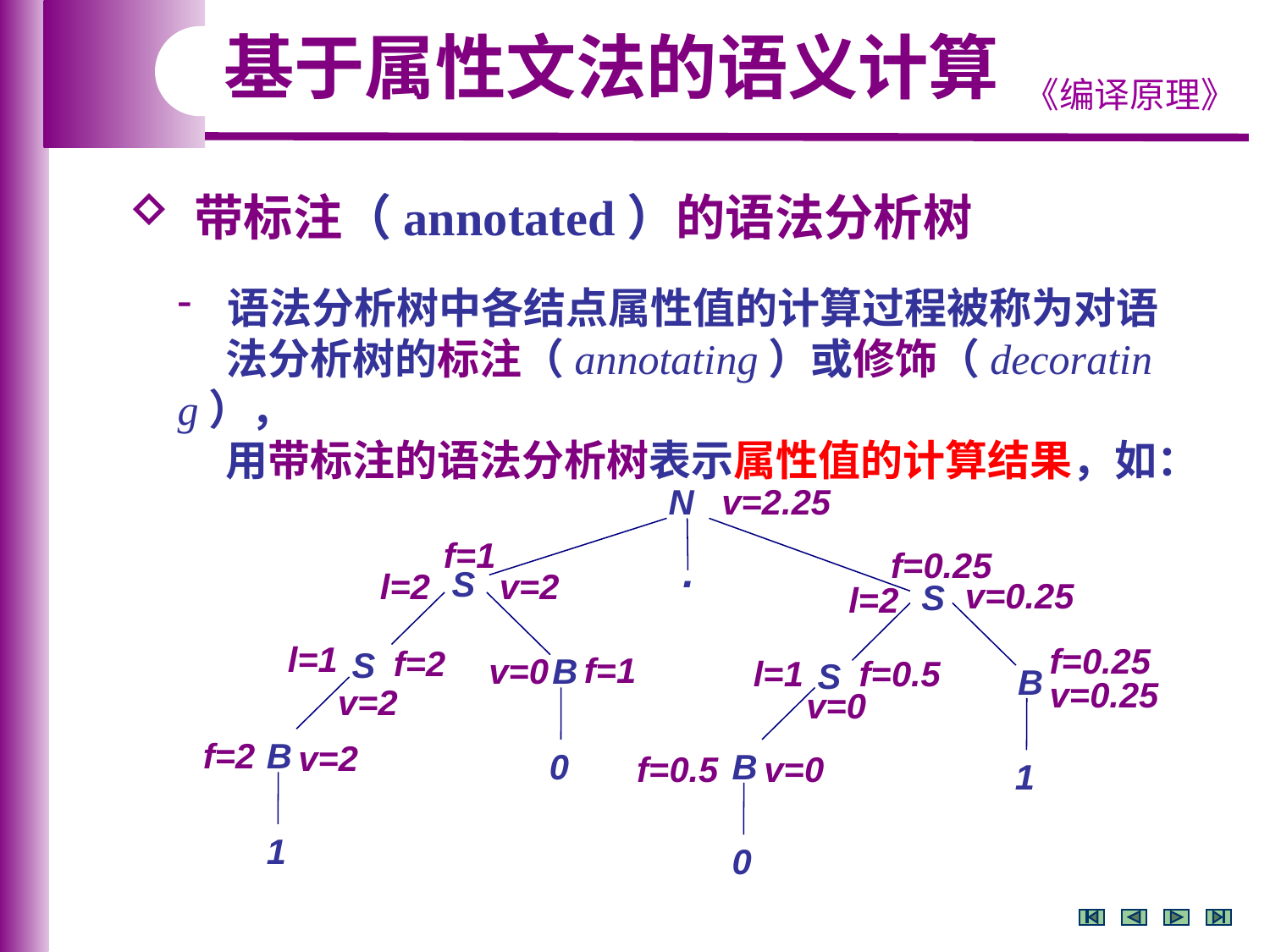

基于属性文法的语义计算
 带标注（annotated）的语法分析树
 语法分析树中各结点属性值的计算过程被称为对语
    法分析树的标注（annotating）或修饰（decorating），
    用带标注的语法分析树表示属性值的计算结果，如：
N
v=2.25

f=1
f=0.25
.
S
l=2
v=2
v=0.25
S
l=2

l=1
f=0.25
f=2
S
f=1
v=0
B
l=1
f=0.5
S
B
v=0.25
v=2

v=0

f=2
B
v=2
0
B
f=0.5
v=0
1

1
0